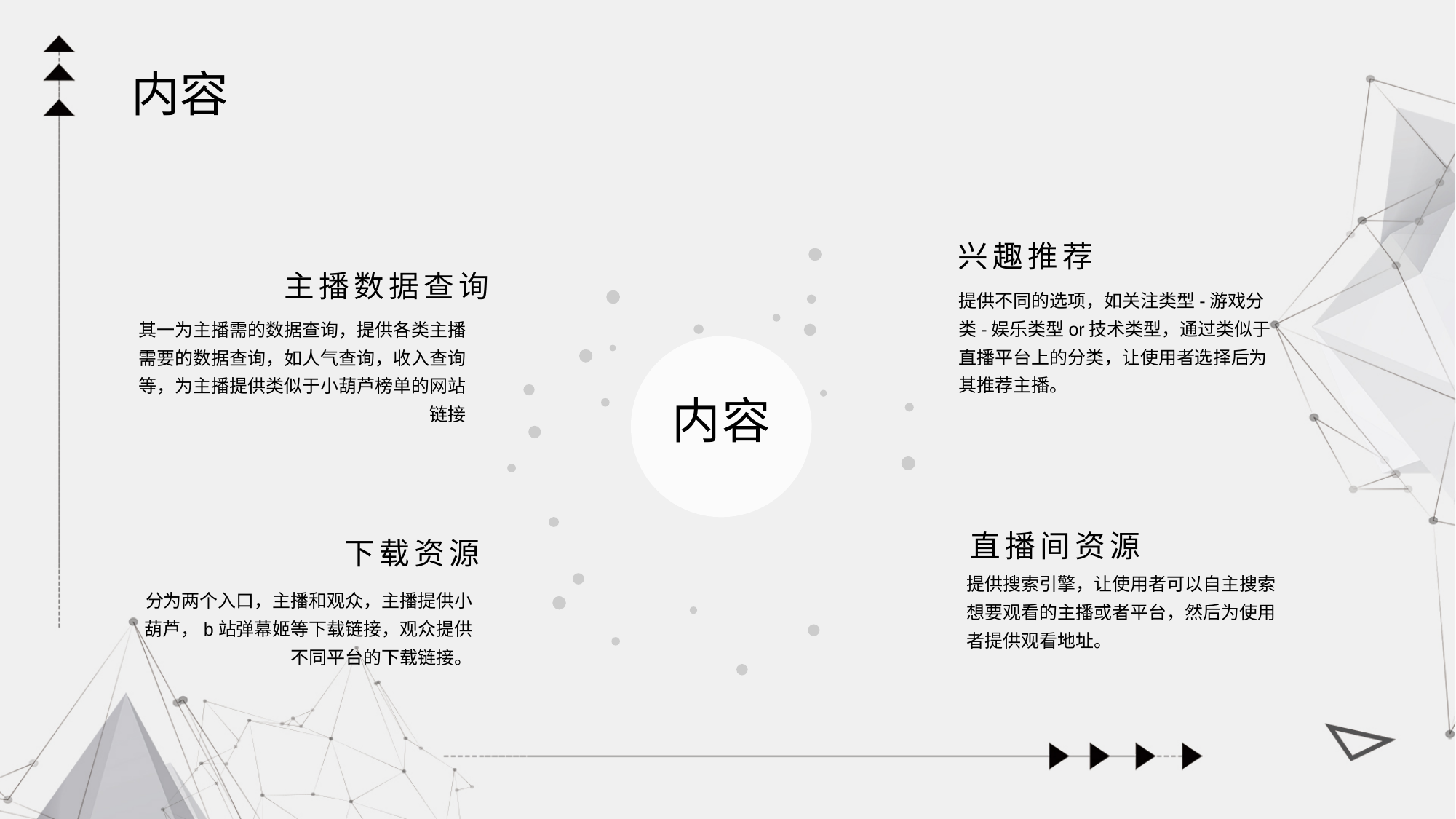

内容
兴趣推荐

主播数据查询
提供不同的选项，如关注类型-游戏分类-娱乐类型or技术类型，通过类似于直播平台上的分类，让使用者选择后为其推荐主播。

其一为主播需的数据查询，提供各类主播需要的数据查询，如人气查询，收入查询等，为主播提供类似于小葫芦榜单的网站链接

内容

直播间资源

下载资源
提供搜索引擎，让使用者可以自主搜索想要观看的主播或者平台，然后为使用者提供观看地址。

分为两个入口，主播和观众，主播提供小葫芦，b站弹幕姬等下载链接，观众提供不同平台的下载链接。